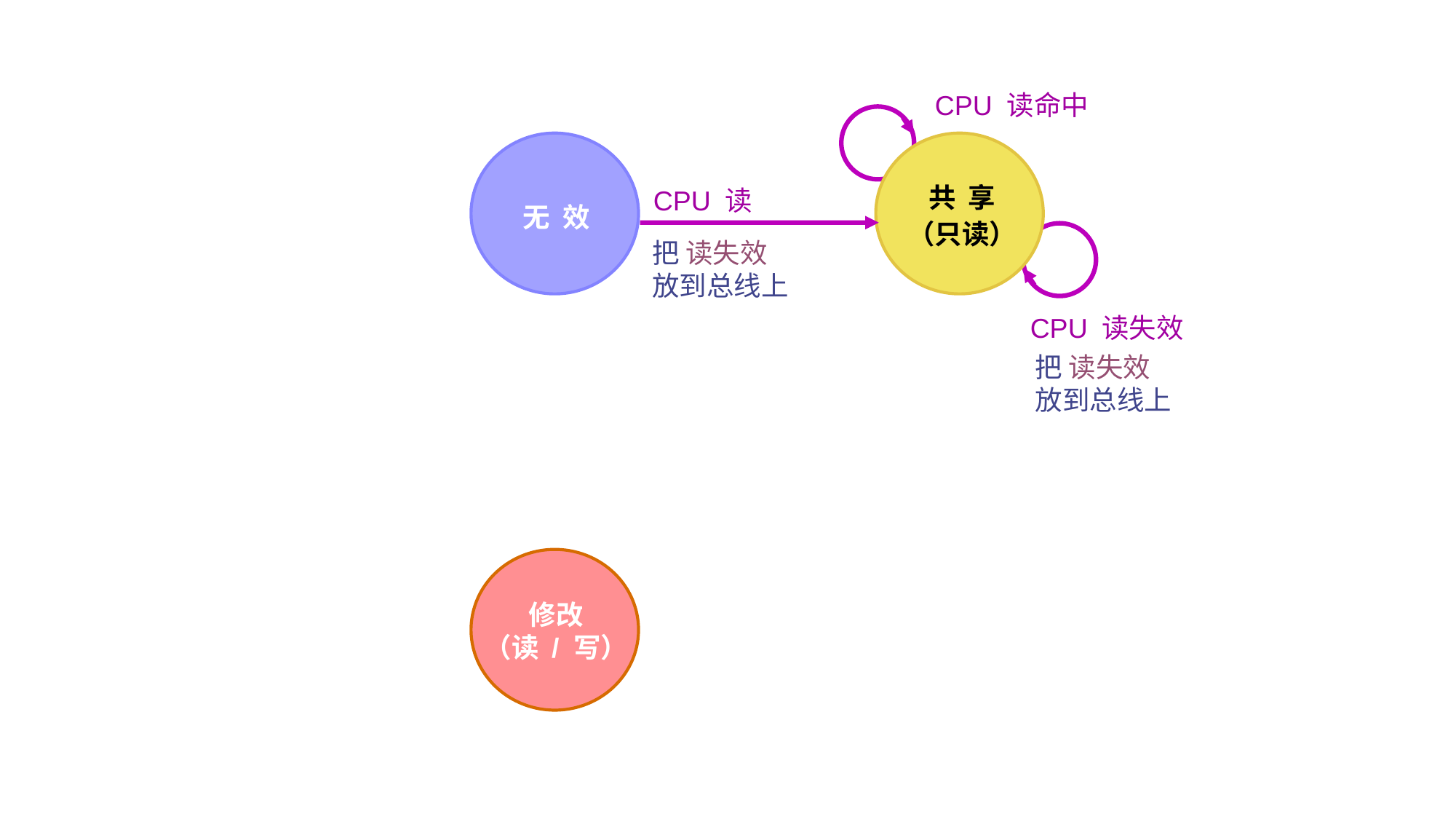

CPU 读命中

共  享
（只读）
CPU 读
无  效

把 读失效
放到总线上
CPU 读失效
把 读失效
放到总线上

修改
（读 / 写）